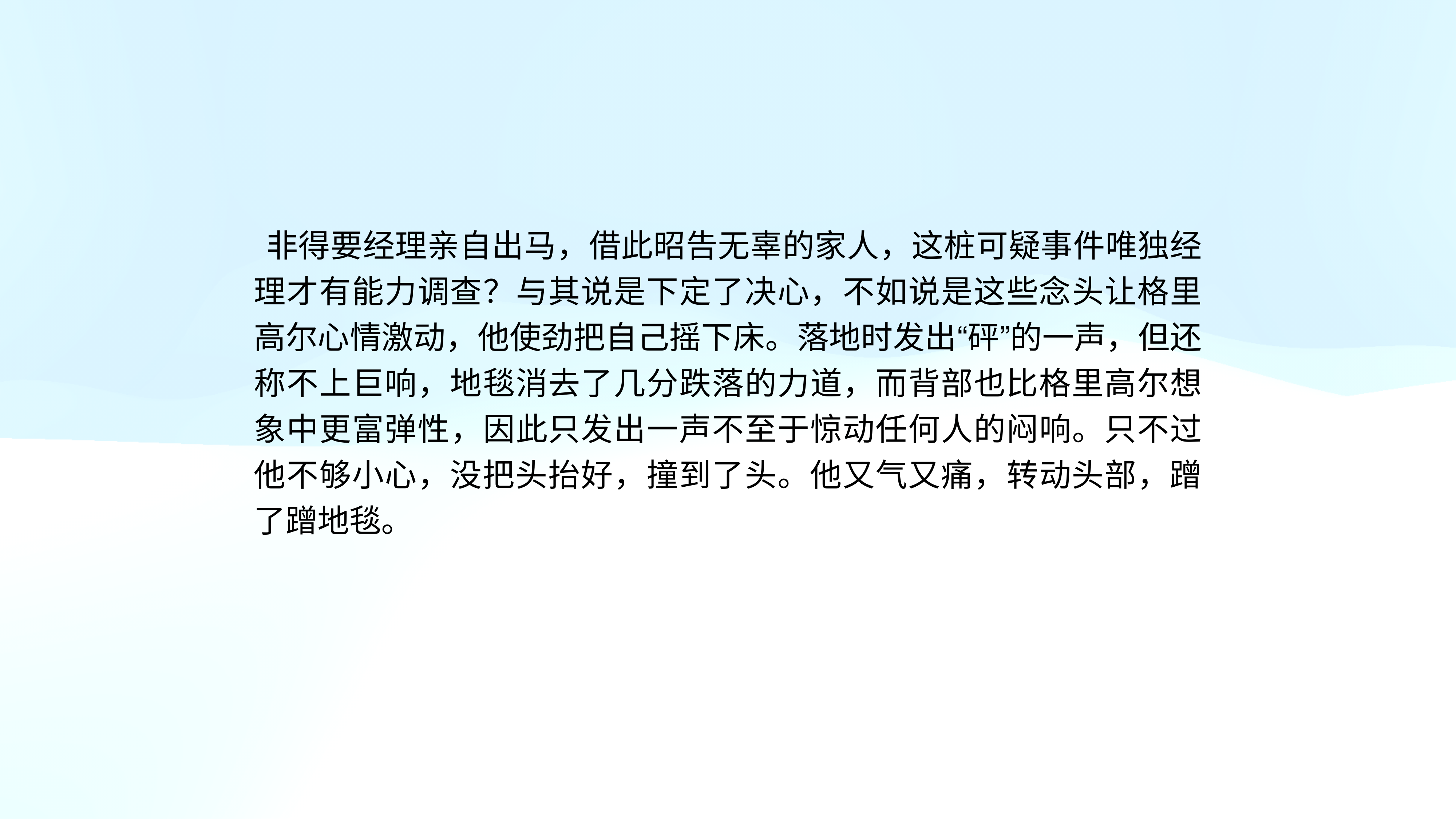

非得要经理亲自出马，借此昭告无辜的家人，这桩可疑事件唯独经理才有能力调查？与其说是下定了决心，不如说是这些念头让格里高尔心情激动，他使劲把自己摇下床。落地时发出“砰”的一声，但还称不上巨响，地毯消去了几分跌落的力道，而背部也比格里高尔想象中更富弹性，因此只发出一声不至于惊动任何人的闷响。只不过他不够小心，没把头抬好，撞到了头。他又气又痛，转动头部，蹭了蹭地毯。